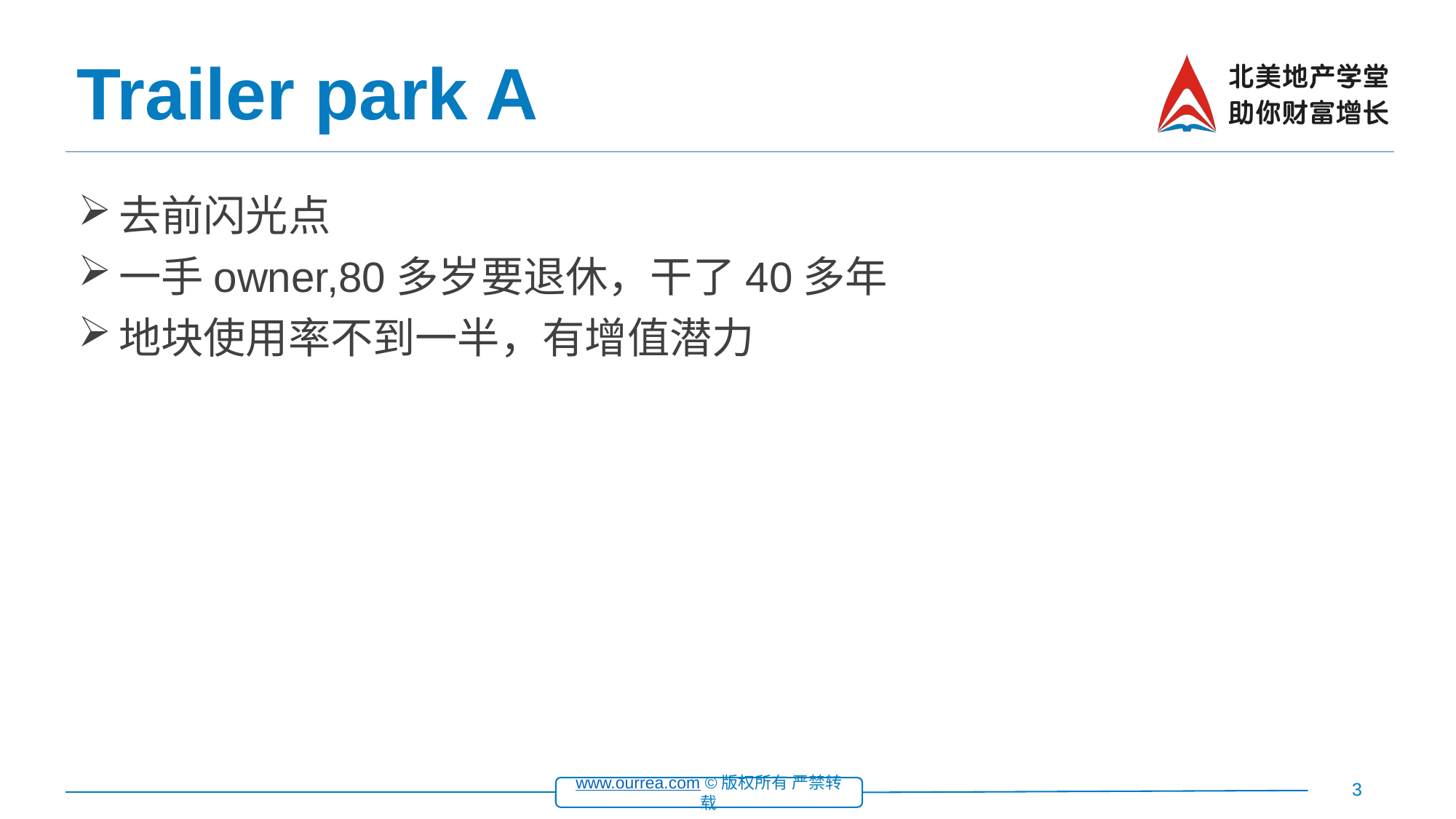

# Trailer park A
去前闪光点
一手owner,80多岁要退休，干了40多年
地块使用率不到一半，有增值潜力
3